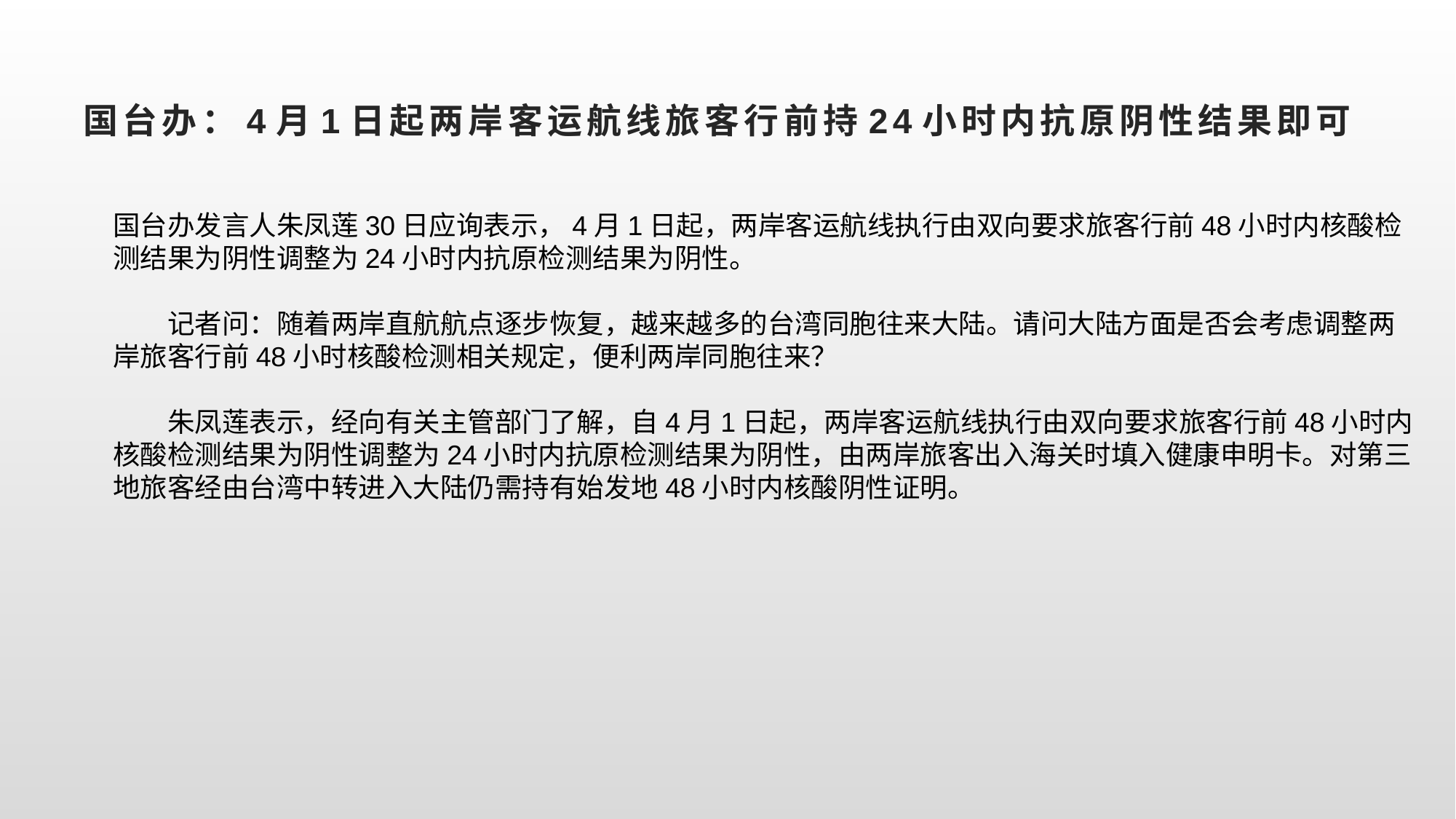

# 国台办：4月1日起两岸客运航线旅客行前持24小时内抗原阴性结果即可
国台办发言人朱凤莲30日应询表示，4月1日起，两岸客运航线执行由双向要求旅客行前48小时内核酸检测结果为阴性调整为24小时内抗原检测结果为阴性。

　　记者问：随着两岸直航航点逐步恢复，越来越多的台湾同胞往来大陆。请问大陆方面是否会考虑调整两岸旅客行前48小时核酸检测相关规定，便利两岸同胞往来？

　　朱凤莲表示，经向有关主管部门了解，自4月1日起，两岸客运航线执行由双向要求旅客行前48小时内核酸检测结果为阴性调整为24小时内抗原检测结果为阴性，由两岸旅客出入海关时填入健康申明卡。对第三地旅客经由台湾中转进入大陆仍需持有始发地48小时内核酸阴性证明。